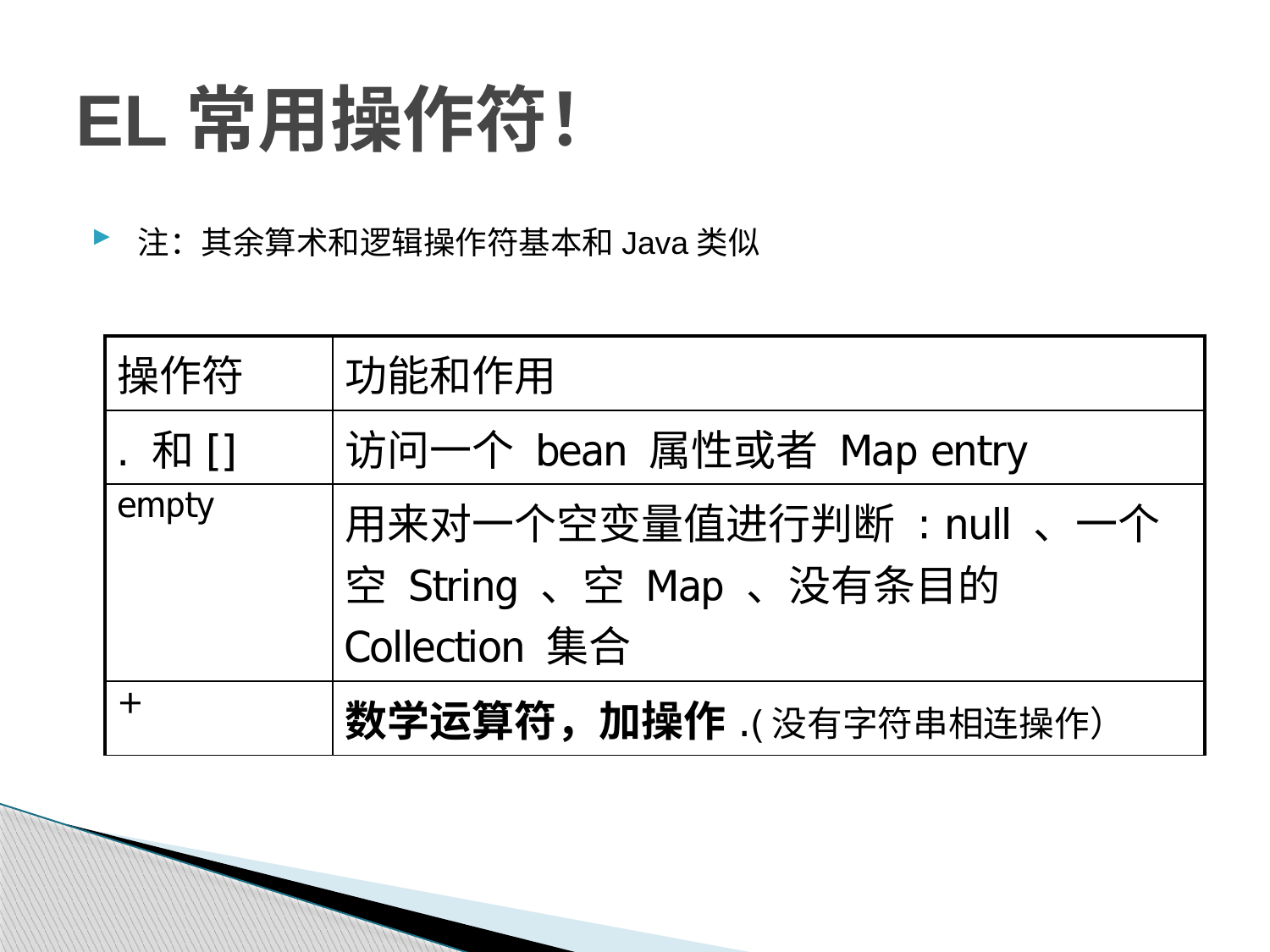

# EL常用操作符！

注：其余算术和逻辑操作符基本和Java类似
| 操作符 | 功能和作用 |
| --- | --- |
| . 和[] | 访问一个 bean 属性或者 Map entry |
| empty | 用来对一个空变量值进行判断 : null 、一个空 String 、空 Map 、没有条目的 Collection 集合 |
| + | 数学运算符，加操作.(没有字符串相连操作） |